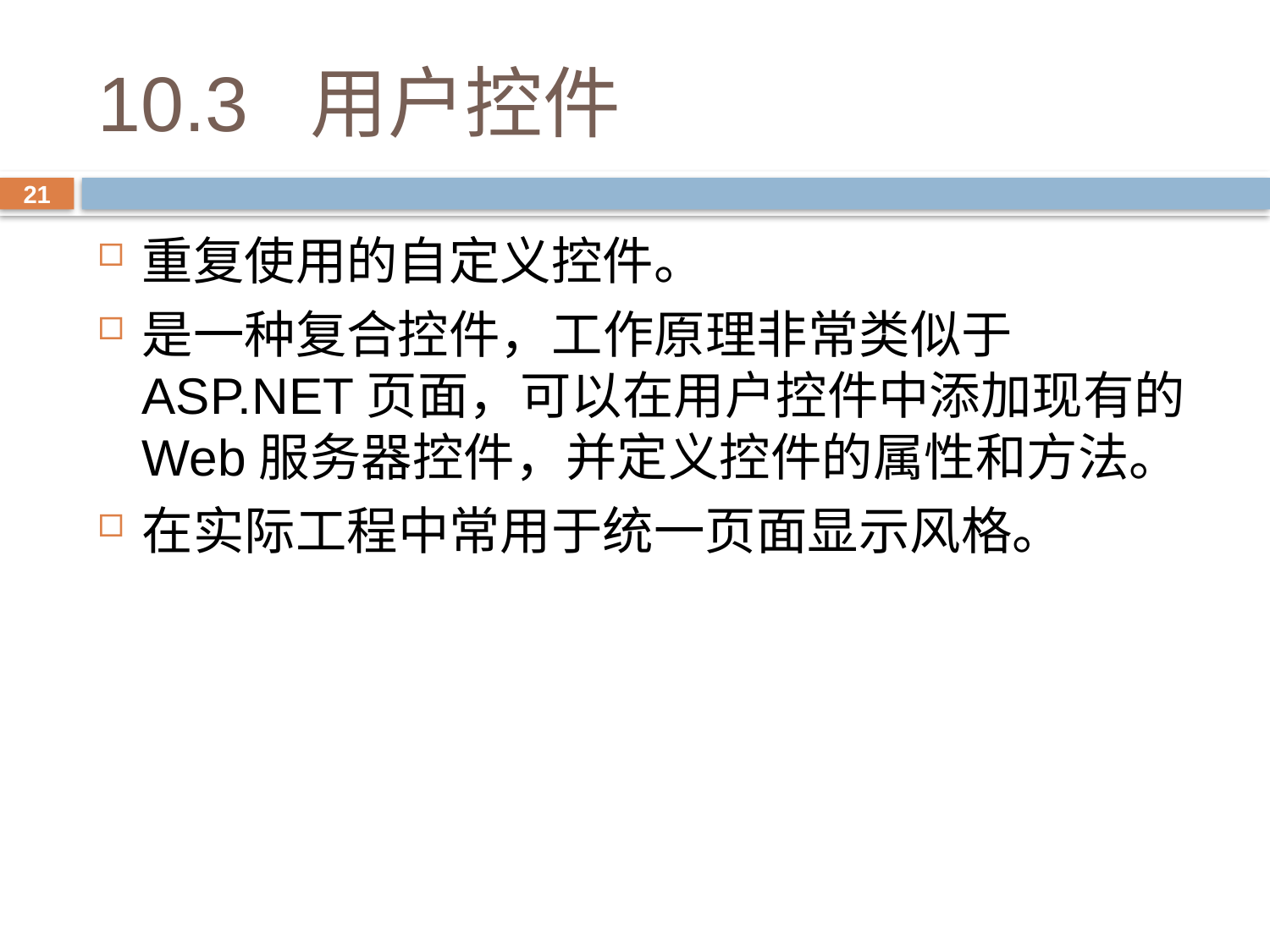

# 10.3  用户控件
21
重复使用的自定义控件。
是一种复合控件，工作原理非常类似于ASP.NET页面，可以在用户控件中添加现有的Web服务器控件，并定义控件的属性和方法。
在实际工程中常用于统一页面显示风格。